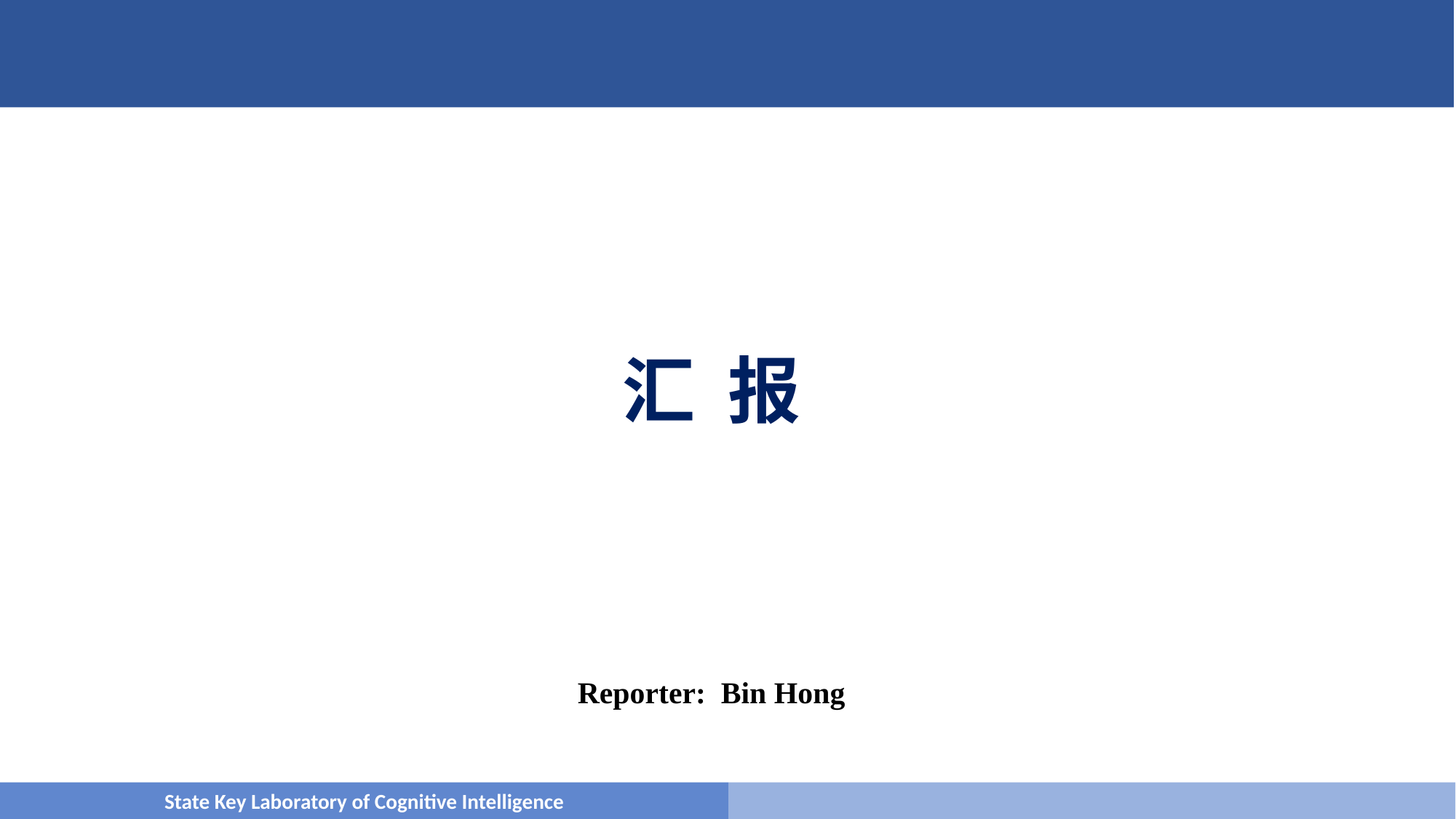

# 汇  报
Reporter:  Bin Hong
State Key Laboratory of Cognitive Intelligence